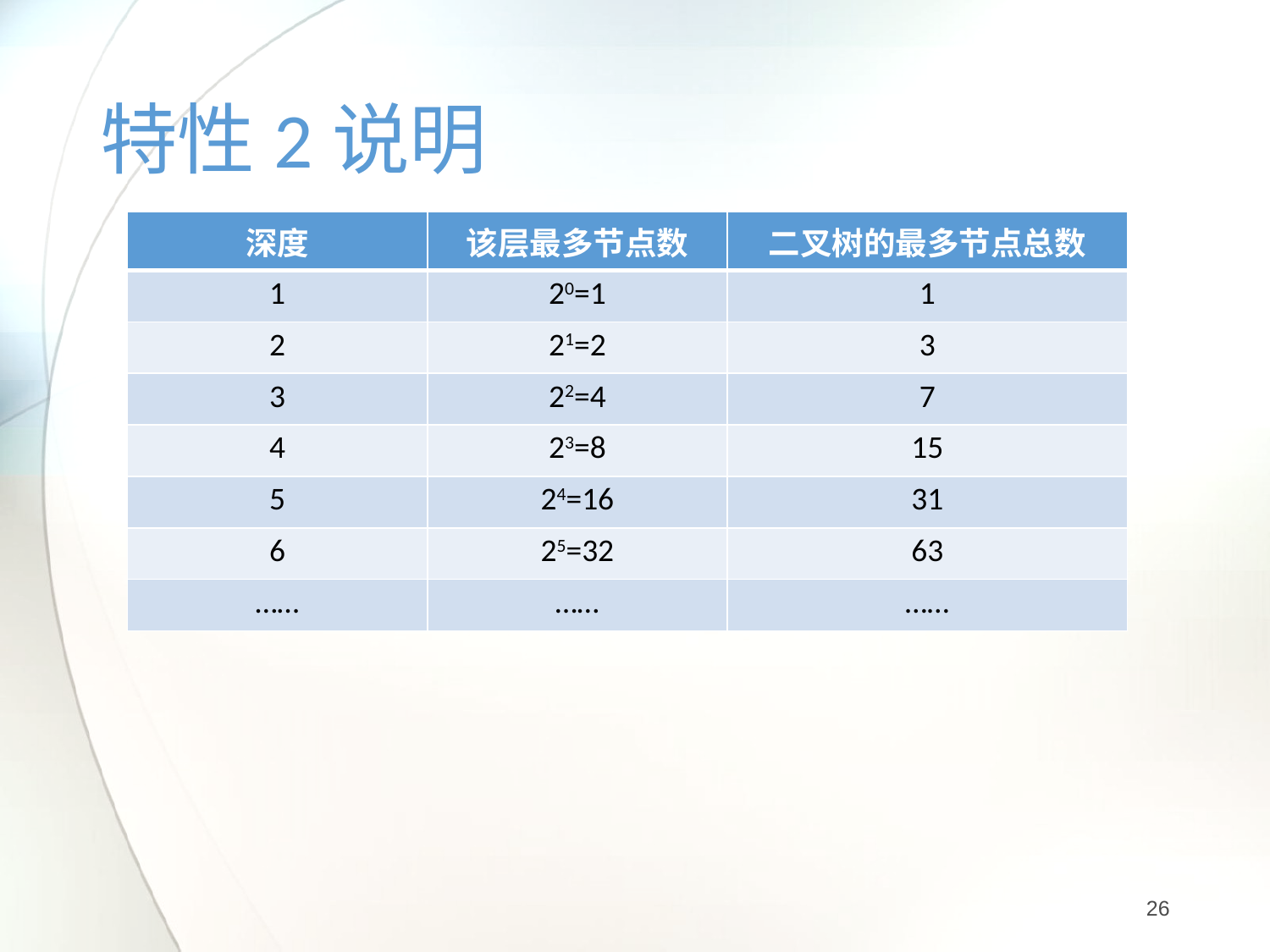

# 特性2说明
| 深度 | 该层最多节点数 | 二叉树的最多节点总数 |
| --- | --- | --- |
| 1 | 20=1 | 1 |
| 2 | 21=2 | 3 |
| 3 | 22=4 | 7 |
| 4 | 23=8 | 15 |
| 5 | 24=16 | 31 |
| 6 | 25=32 | 63 |
| …… | …… | …… |
26